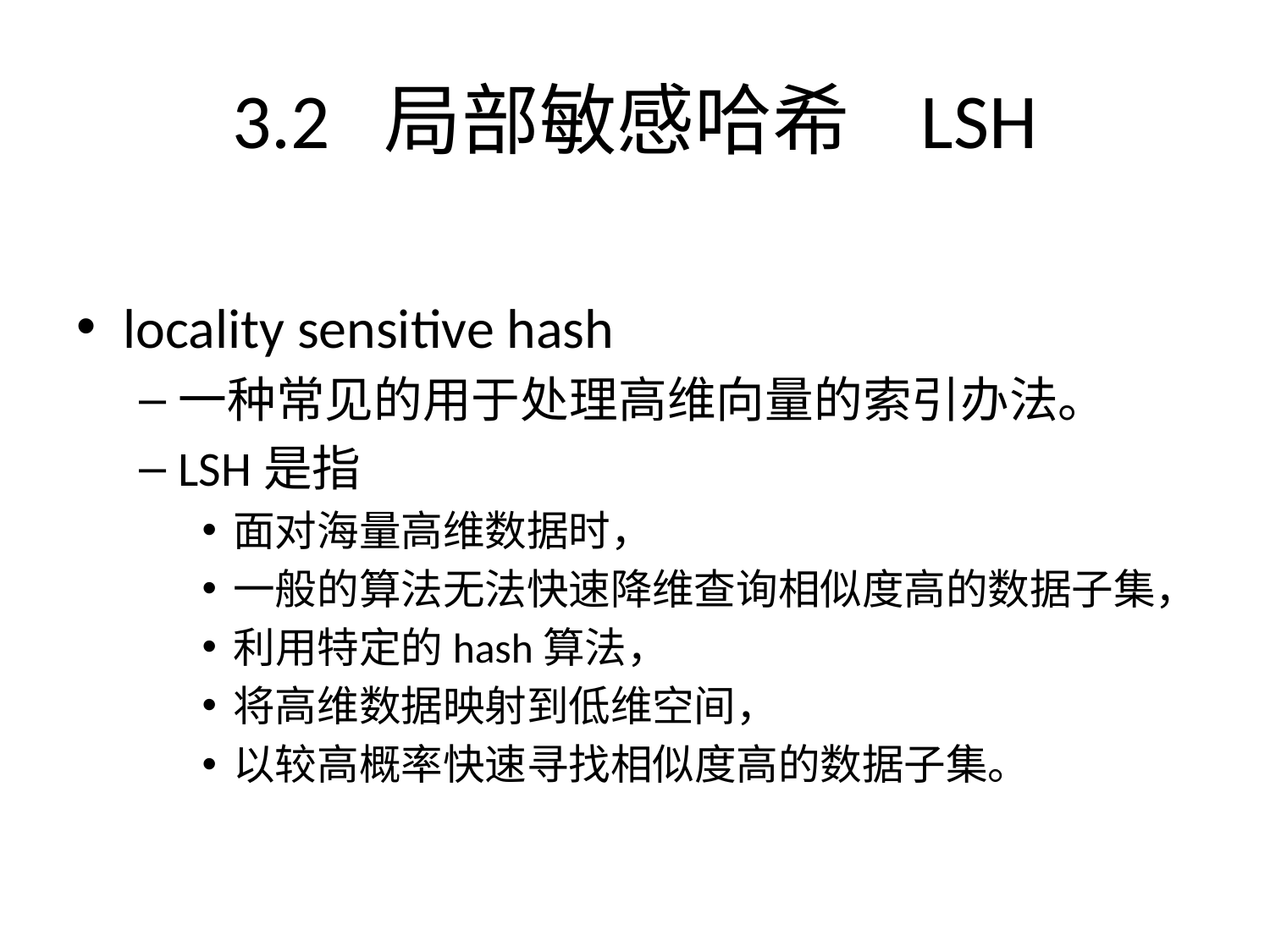

# 3.2  局部敏感哈希   LSH
locality sensitive hash
一种常见的用于处理高维向量的索引办法。
LSH是指
面对海量高维数据时，
一般的算法无法快速降维查询相似度高的数据子集，
利用特定的hash算法，
将高维数据映射到低维空间，
以较高概率快速寻找相似度高的数据子集。